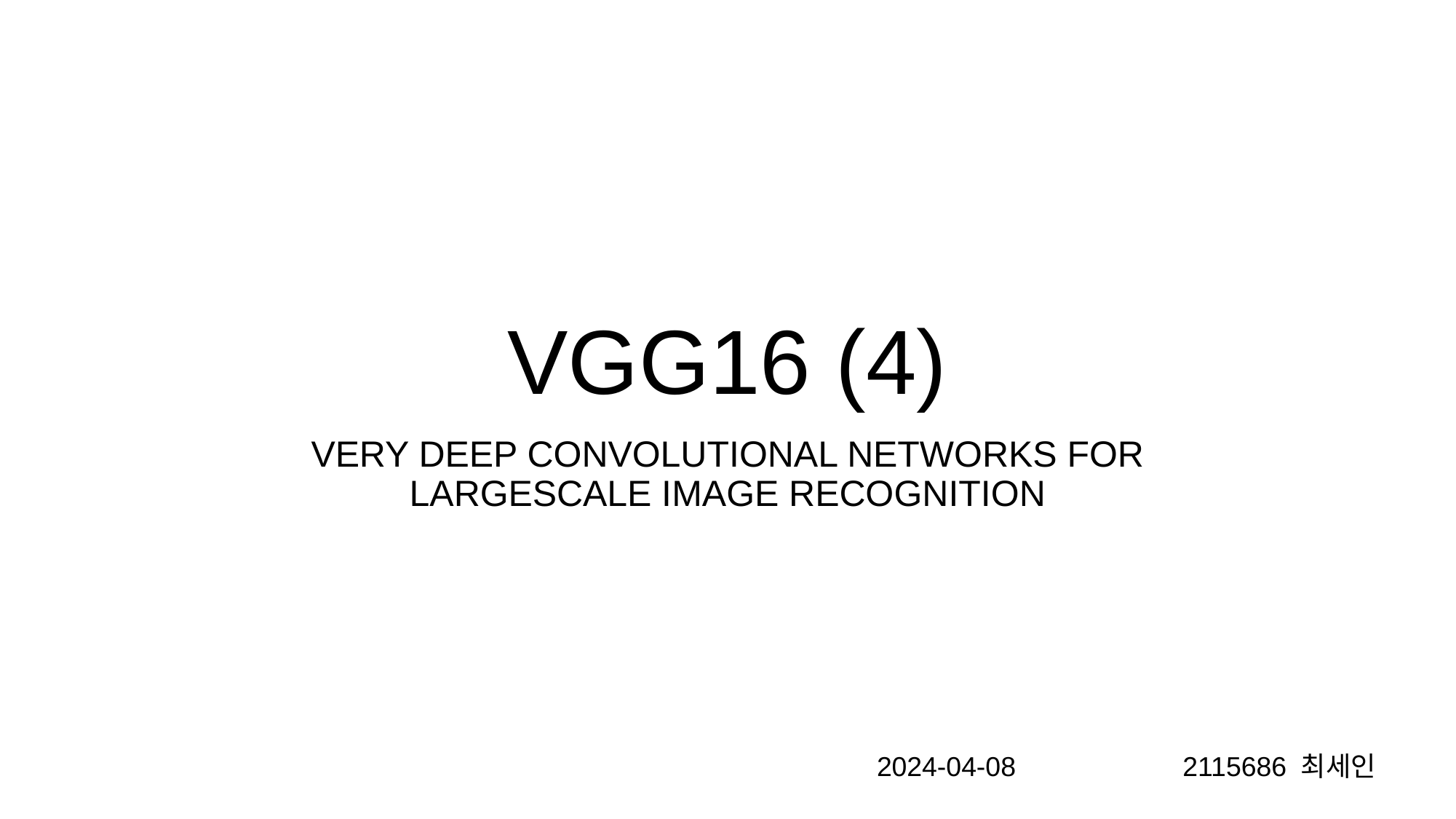

# VGG16 (4)
VERY DEEP CONVOLUTIONAL NETWORKS FOR LARGESCALE IMAGE RECOGNITION
2024-04-08
2115686 최세인